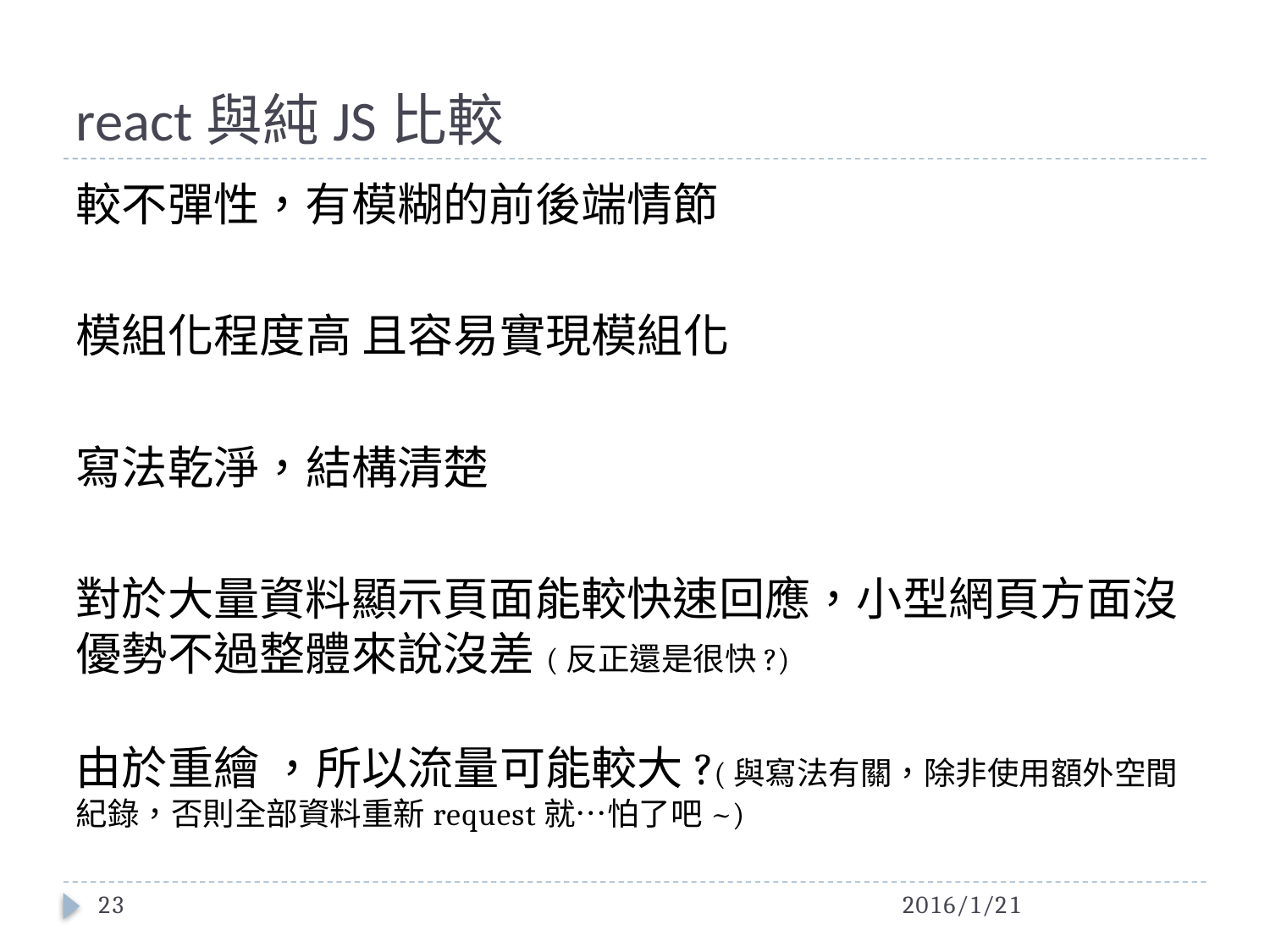

# react與純JS比較
較不彈性，有模糊的前後端情節

模組化程度高 且容易實現模組化

寫法乾淨，結構清楚

對於大量資料顯示頁面能較快速回應，小型網頁方面沒優勢不過整體來說沒差(反正還是很快?)

由於重繪 ，所以流量可能較大?(與寫法有關，除非使用額外空間紀錄，否則全部資料重新request就…怕了吧~)

23
2016/1/21